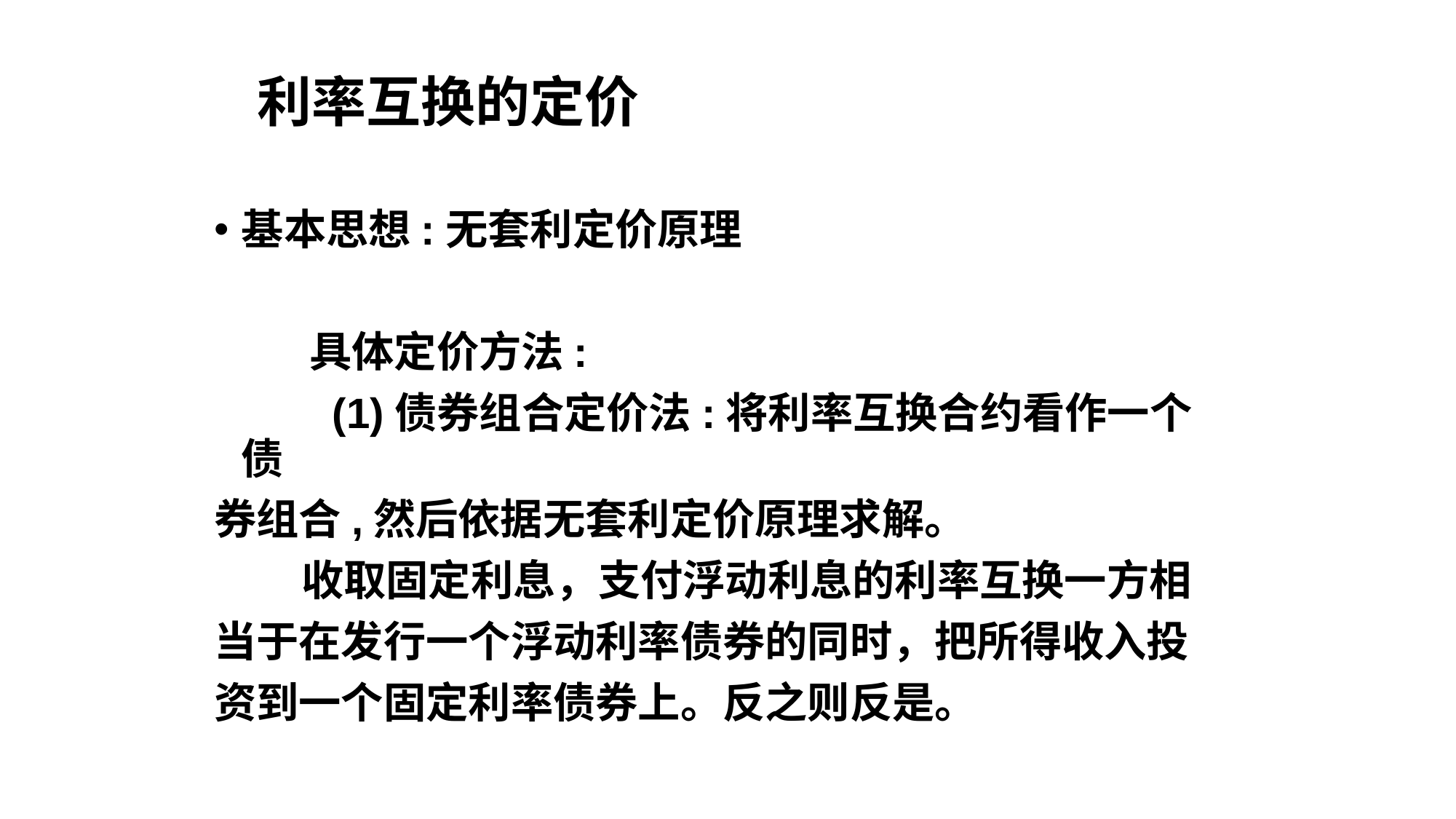

# 利率互换的定价
基本思想:无套利定价原理

         具体定价方法:
          (1)债券组合定价法:将利率互换合约看作一个债
券组合,然后依据无套利定价原理求解。
        收取固定利息，支付浮动利息的利率互换一方相
当于在发行一个浮动利率债券的同时，把所得收入投
资到一个固定利率债券上。反之则反是。